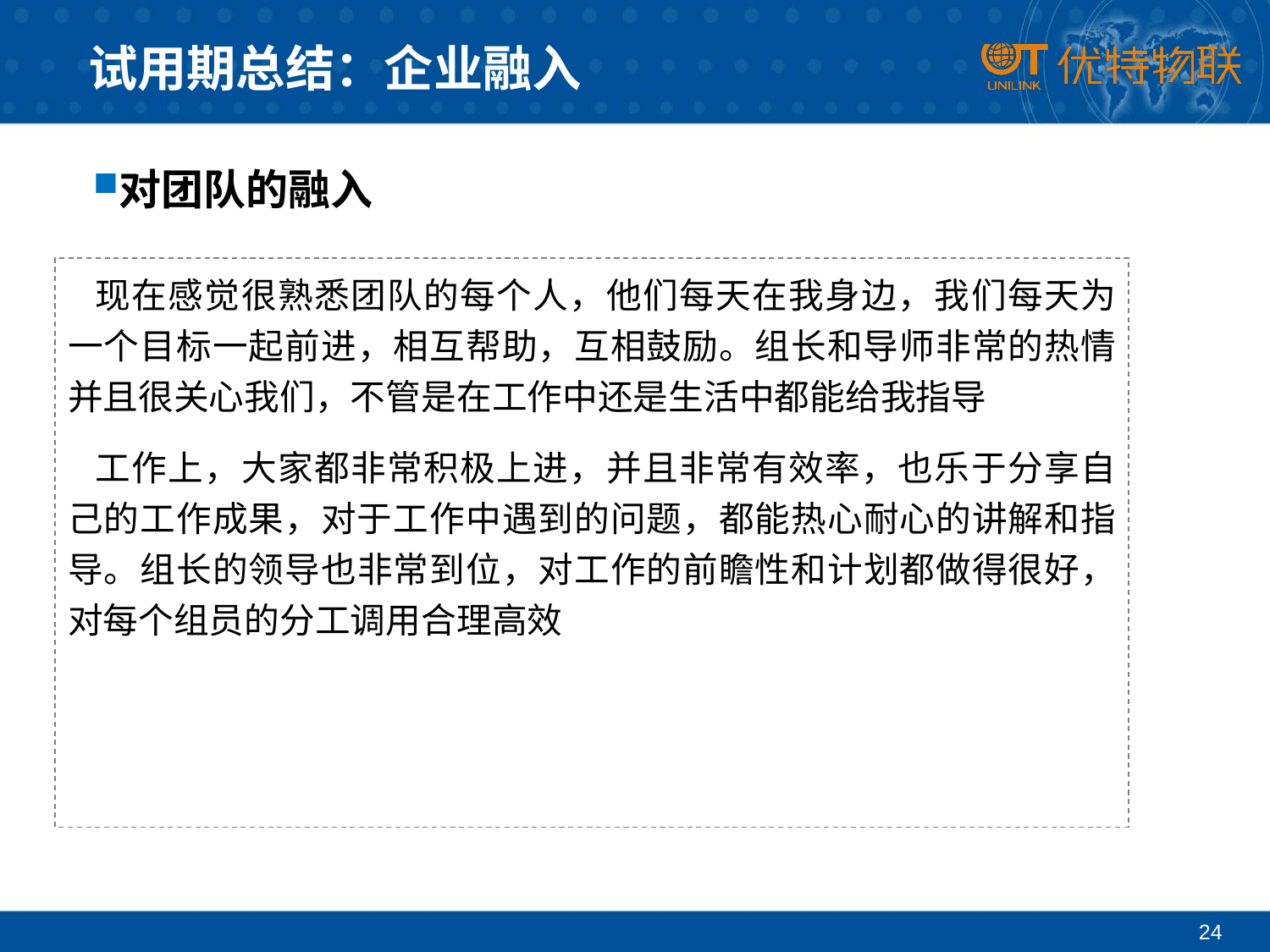

# 试用期总结：企业融入
对团队的融入
  现在感觉很熟悉团队的每个人，他们每天在我身边，我们每天为一个目标一起前进，相互帮助，互相鼓励。组长和导师非常的热情并且很关心我们，不管是在工作中还是生活中都能给我指导
  工作上，大家都非常积极上进，并且非常有效率，也乐于分享自己的工作成果，对于工作中遇到的问题，都能热心耐心的讲解和指导。组长的领导也非常到位，对工作的前瞻性和计划都做得很好，对每个组员的分工调用合理高效
24